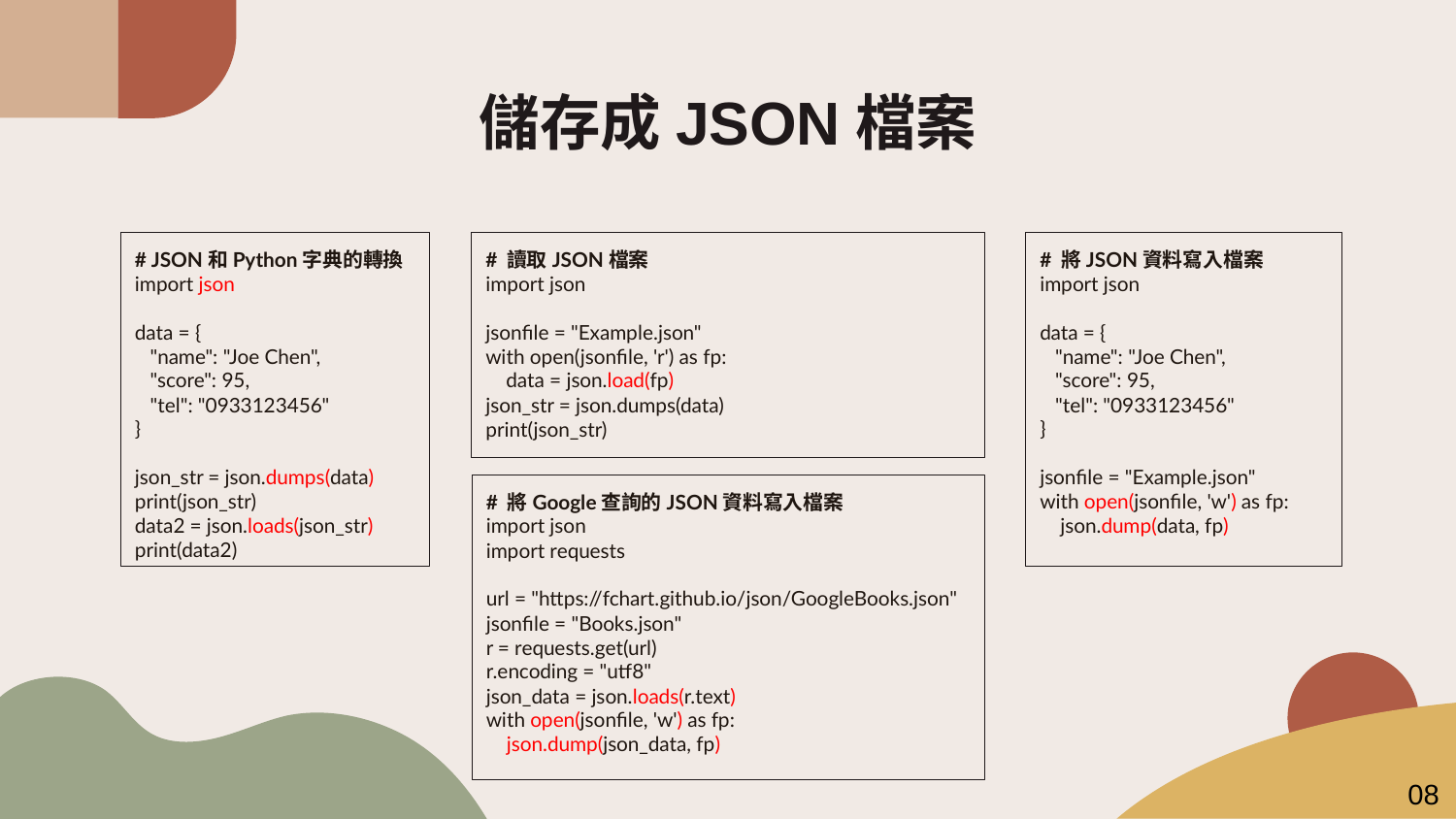

# 儲存成JSON檔案
# JSON和Python字典的轉換
import json

data = {
   "name": "Joe Chen",
   "score": 95,
   "tel": "0933123456"
}

json_str = json.dumps(data)
print(json_str)
data2 = json.loads(json_str)
print(data2)
# 讀取JSON檔案
import json

jsonfile = "Example.json"
with open(jsonfile, 'r') as fp:
    data = json.load(fp)
json_str = json.dumps(data)
print(json_str)
# 將JSON資料寫入檔案
import json

data = {
   "name": "Joe Chen",
   "score": 95,
   "tel": "0933123456"
}

jsonfile = "Example.json"
with open(jsonfile, 'w') as fp:
    json.dump(data, fp)
# 將Google查詢的JSON資料寫入檔案
import json
import requests

url = "https://fchart.github.io/json/GoogleBooks.json"
jsonfile = "Books.json"
r = requests.get(url)
r.encoding = "utf8"
json_data = json.loads(r.text)
with open(jsonfile, 'w') as fp:
    json.dump(json_data, fp)
08